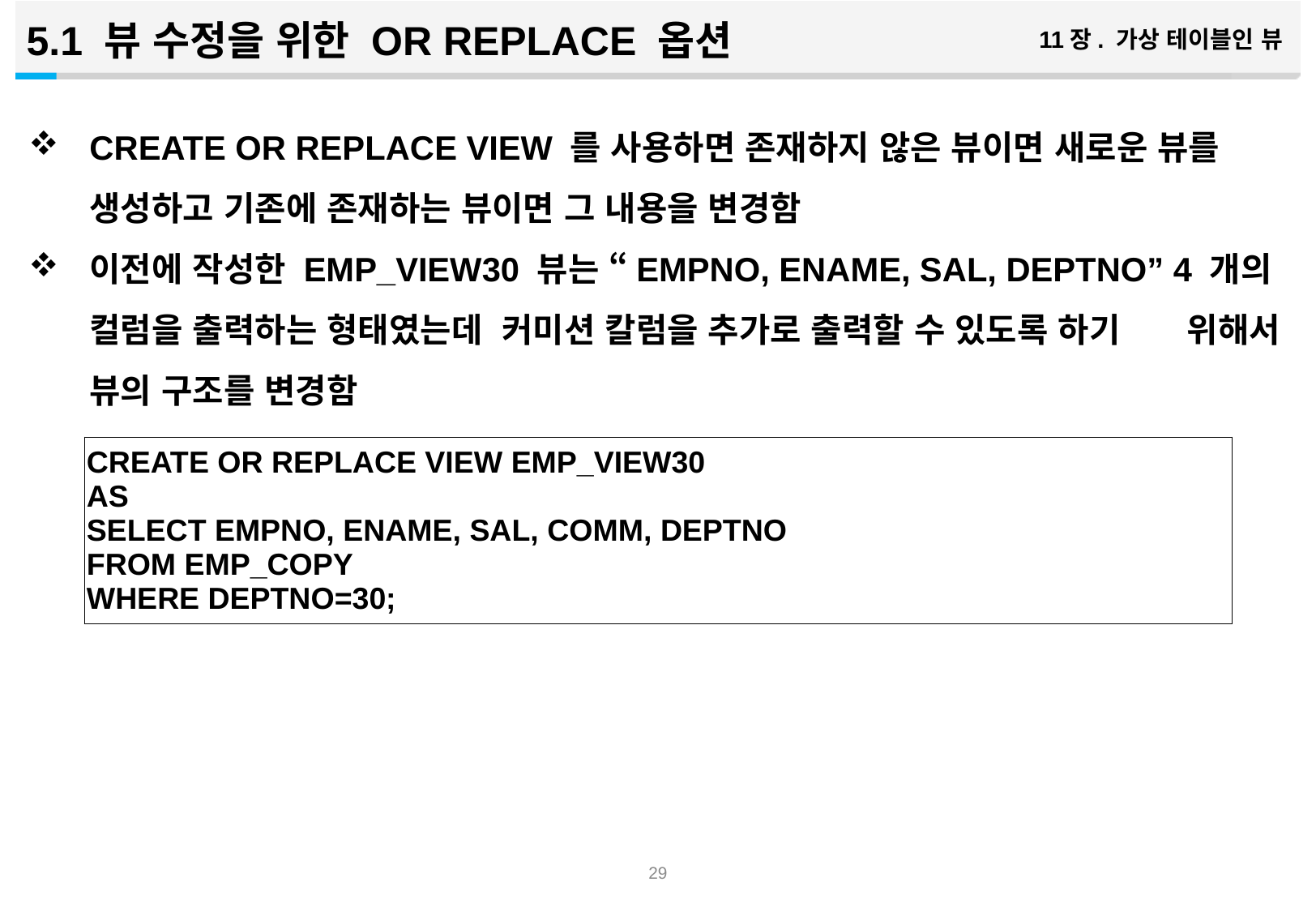

5.1 뷰 수정을 위한 OR REPLACE 옵션
11장. 가상 테이블인 뷰
CREATE OR REPLACE VIEW 를 사용하면 존재하지 않은 뷰이면 새로운 뷰를 생성하고 기존에 존재하는 뷰이면 그 내용을 변경함
이전에 작성한 EMP_VIEW30 뷰는 “EMPNO, ENAME, SAL, DEPTNO” 4 개의 컬럼을 출력하는 형태였는데  커미션 칼럼을 추가로 출력할 수 있도록 하기       위해서 뷰의 구조를 변경함
| CREATE OR REPLACE VIEW EMP\_VIEW30 AS SELECT EMPNO, ENAME, SAL, COMM, DEPTNO FROM EMP\_COPY WHERE DEPTNO=30; |
| --- |
29